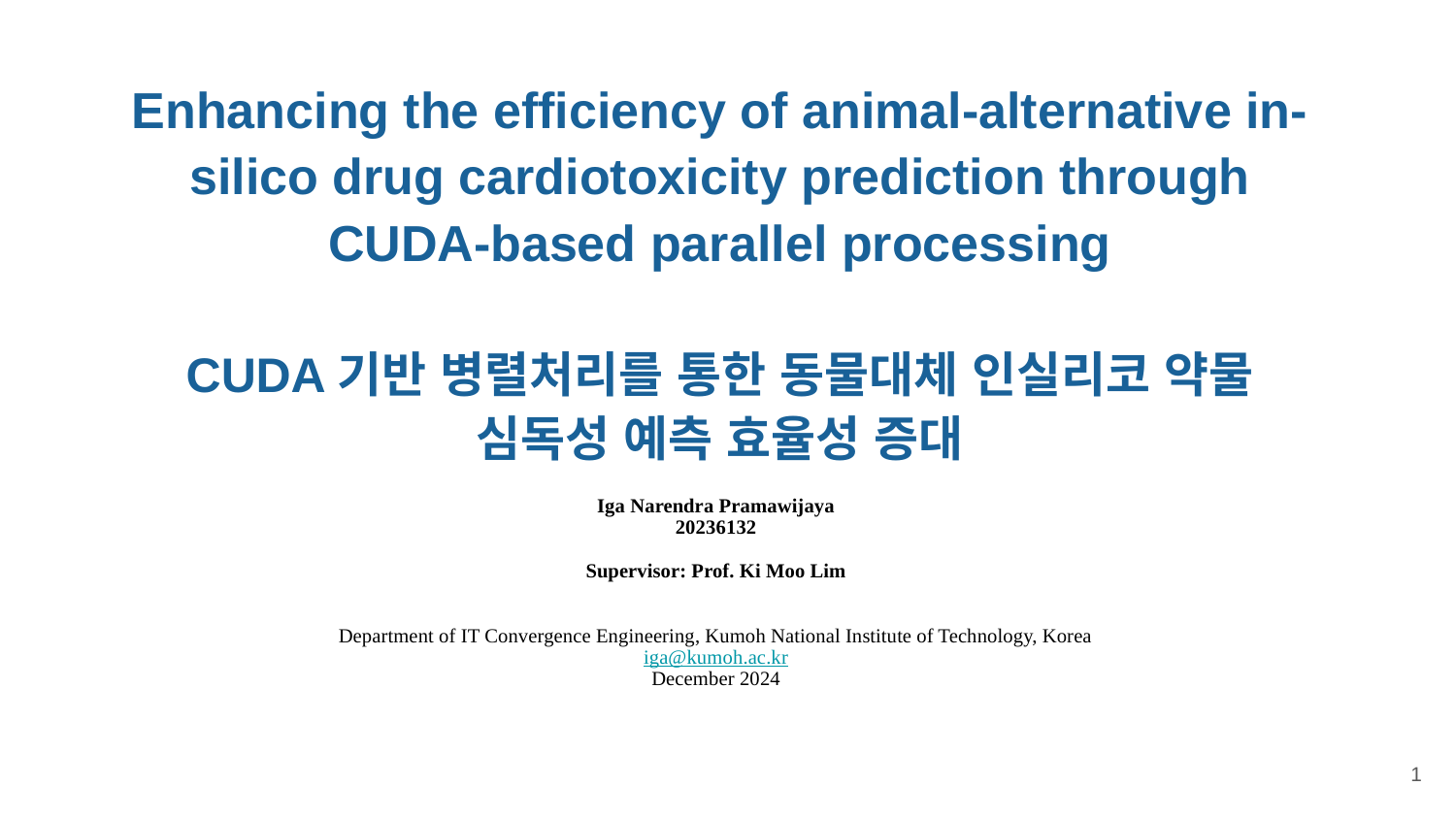

# Enhancing the efficiency of animal-alternative in-silico drug cardiotoxicity prediction through CUDA-based parallel processing CUDA기반 병렬처리를 통한 동물대체 인실리코 약물 심독성 예측 효율성 증대
Iga Narendra Pramawijaya
20236132

Supervisor: Prof. Ki Moo Lim

Department of IT Convergence Engineering, Kumoh National Institute of Technology, Korea
iga@kumoh.ac.kr
December 2024

1